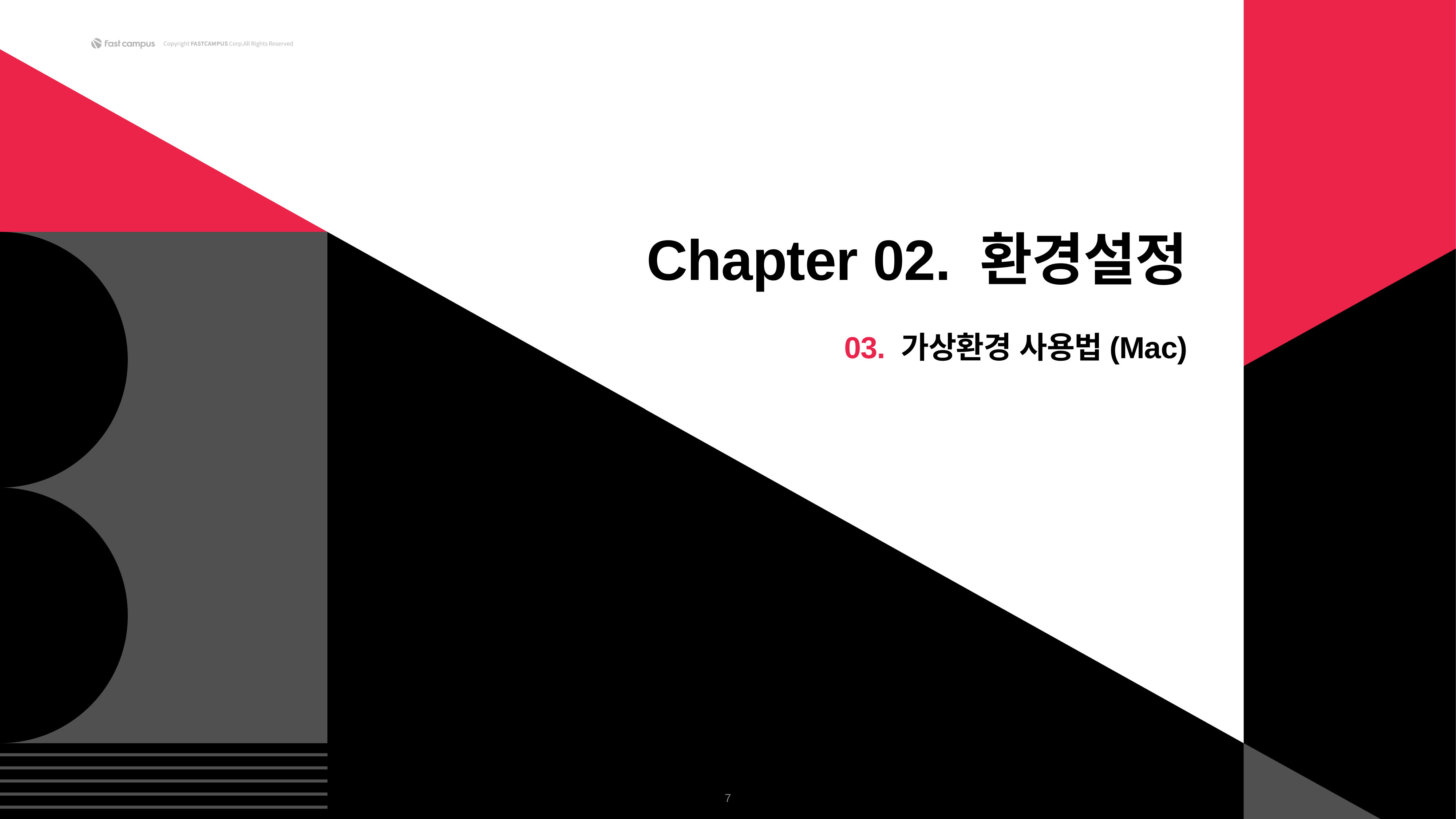

Chapter 02. 환경설정

03. 가상환경 사용법(Mac)
7